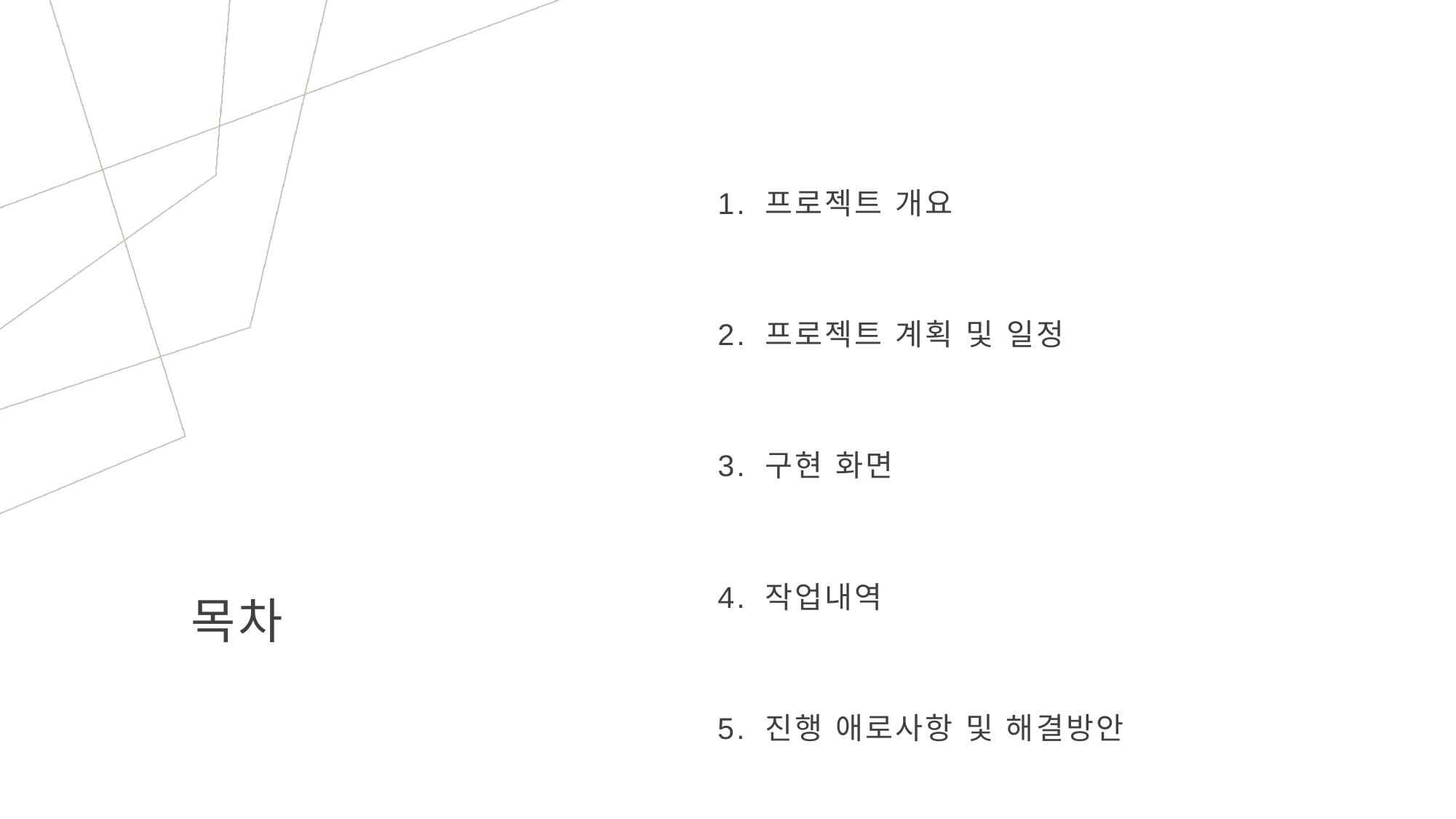

1. 프로젝트 개요
2. 프로젝트 계획 및 일정
3. 구현 화면
# 목차
4. 작업내역
5. 진행 애로사항 및 해결방안